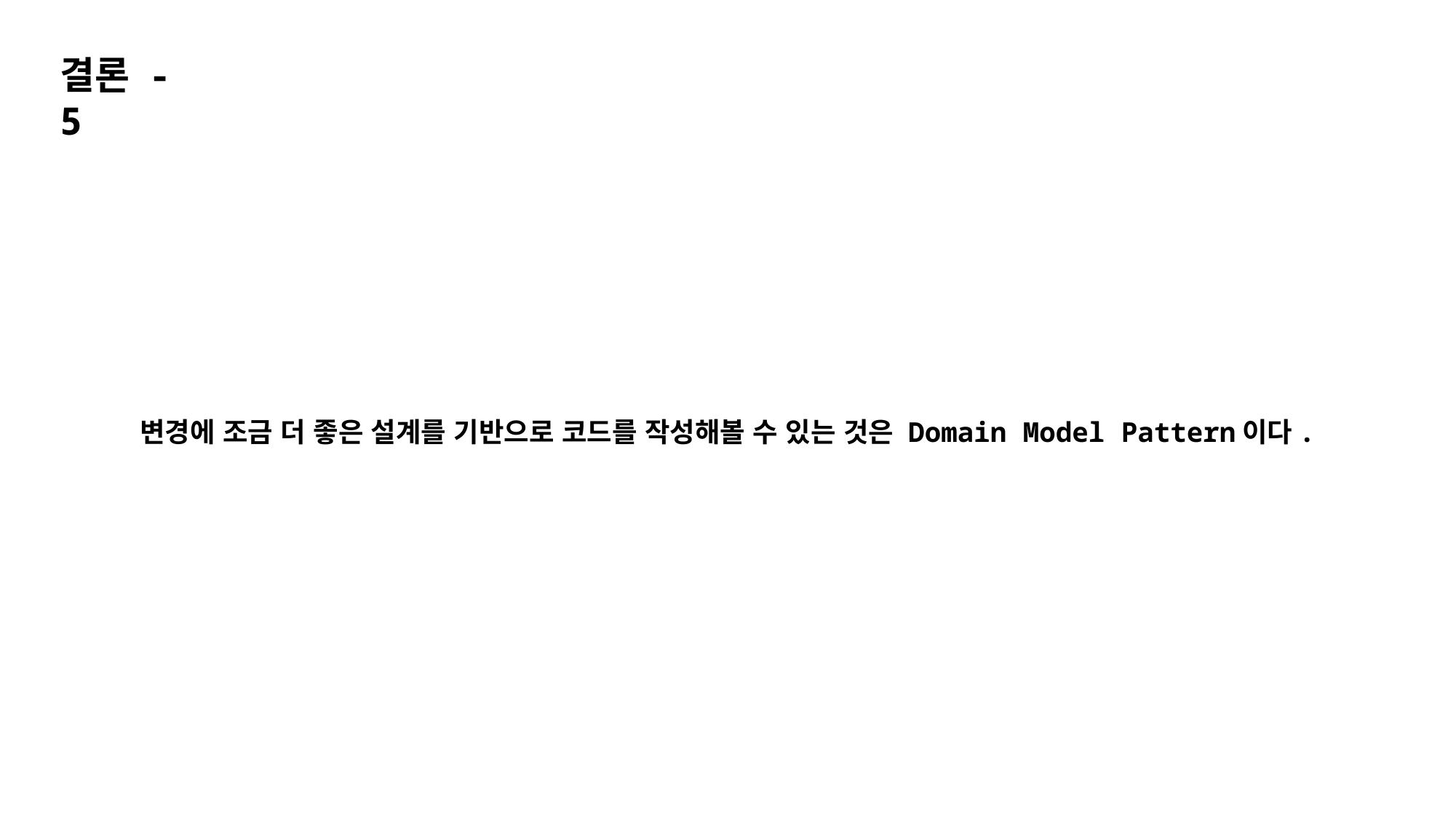

결론 - 5
변경에 조금 더 좋은 설계를 기반으로 코드를 작성해볼 수 있는 것은 Domain Model Pattern이다.